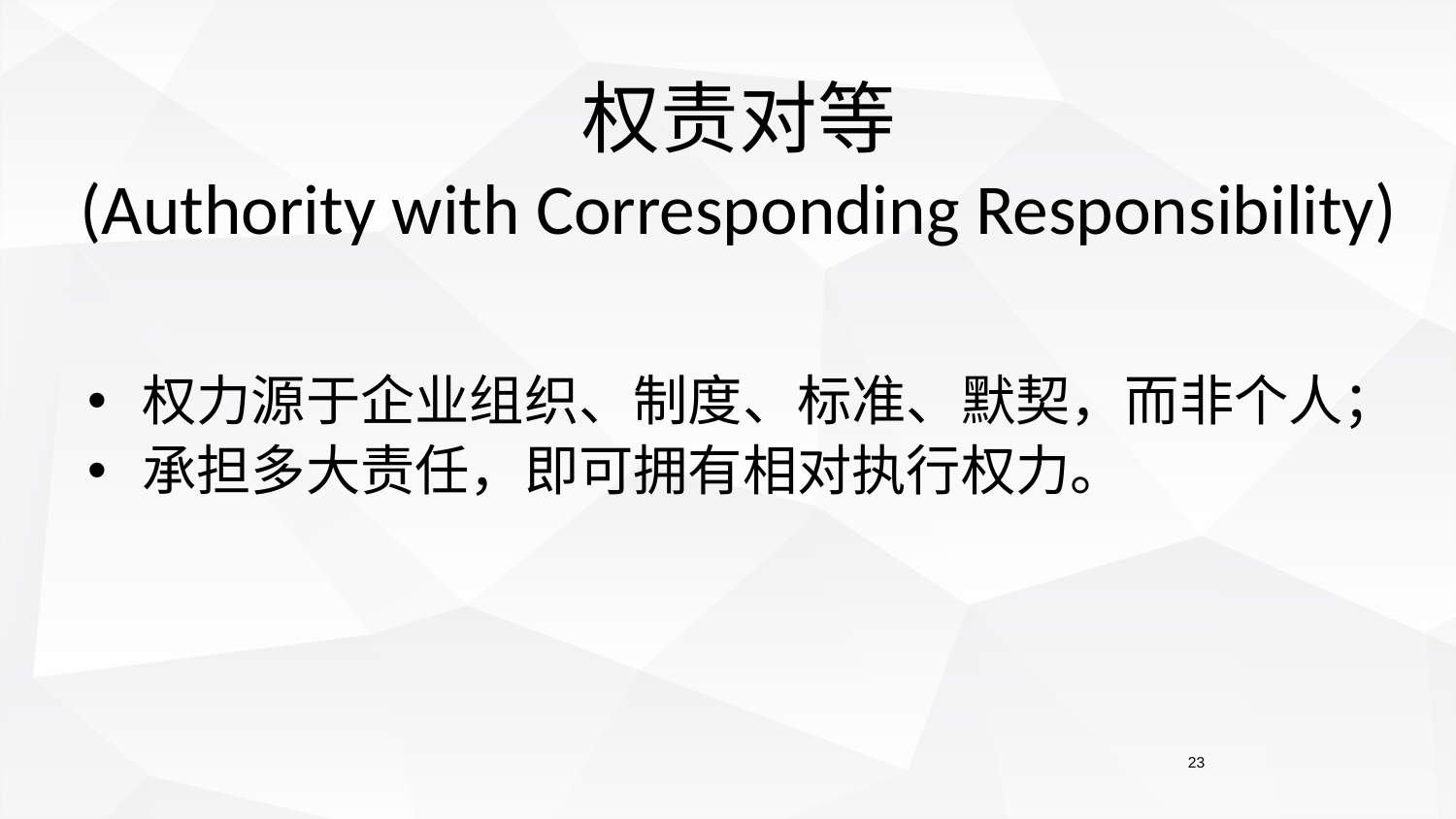

# 权责对等 (Authority with Corresponding Responsibility)
权力源于企业组织、制度、标准、默契，而非个人；
承担多大责任，即可拥有相对执行权力。
23